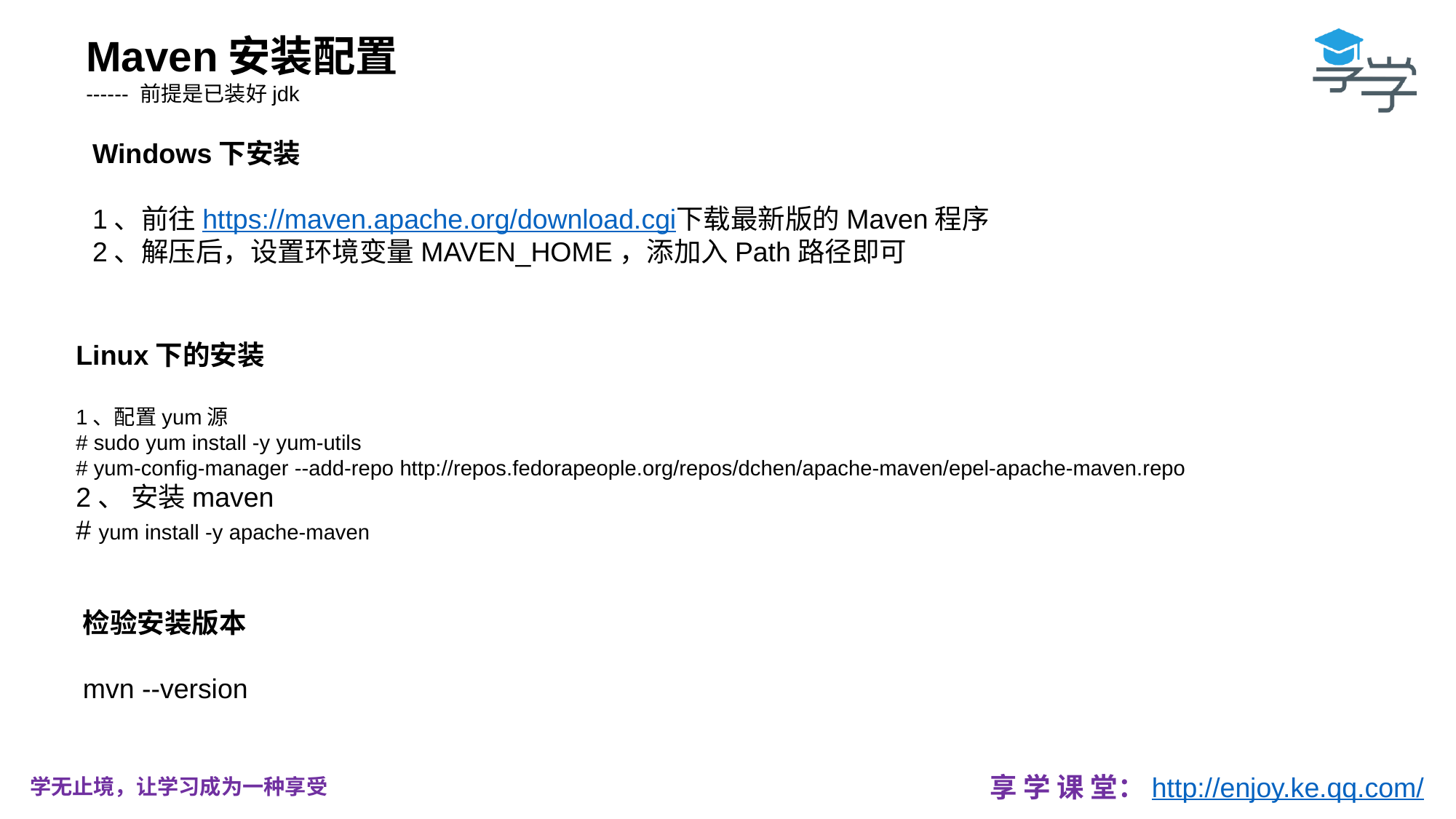

Maven安装配置
------ 前提是已装好jdk
Windows下安装

1、前往https://maven.apache.org/download.cgi下载最新版的Maven程序
2、解压后，设置环境变量MAVEN_HOME，添加入Path路径即可
Linux下的安装

1、配置yum源
# sudo yum install -y yum-utils
# yum-config-manager --add-repo http://repos.fedorapeople.org/repos/dchen/apache-maven/epel-apache-maven.repo
2、 安装maven
# yum install -y apache-maven
检验安装版本

mvn --version